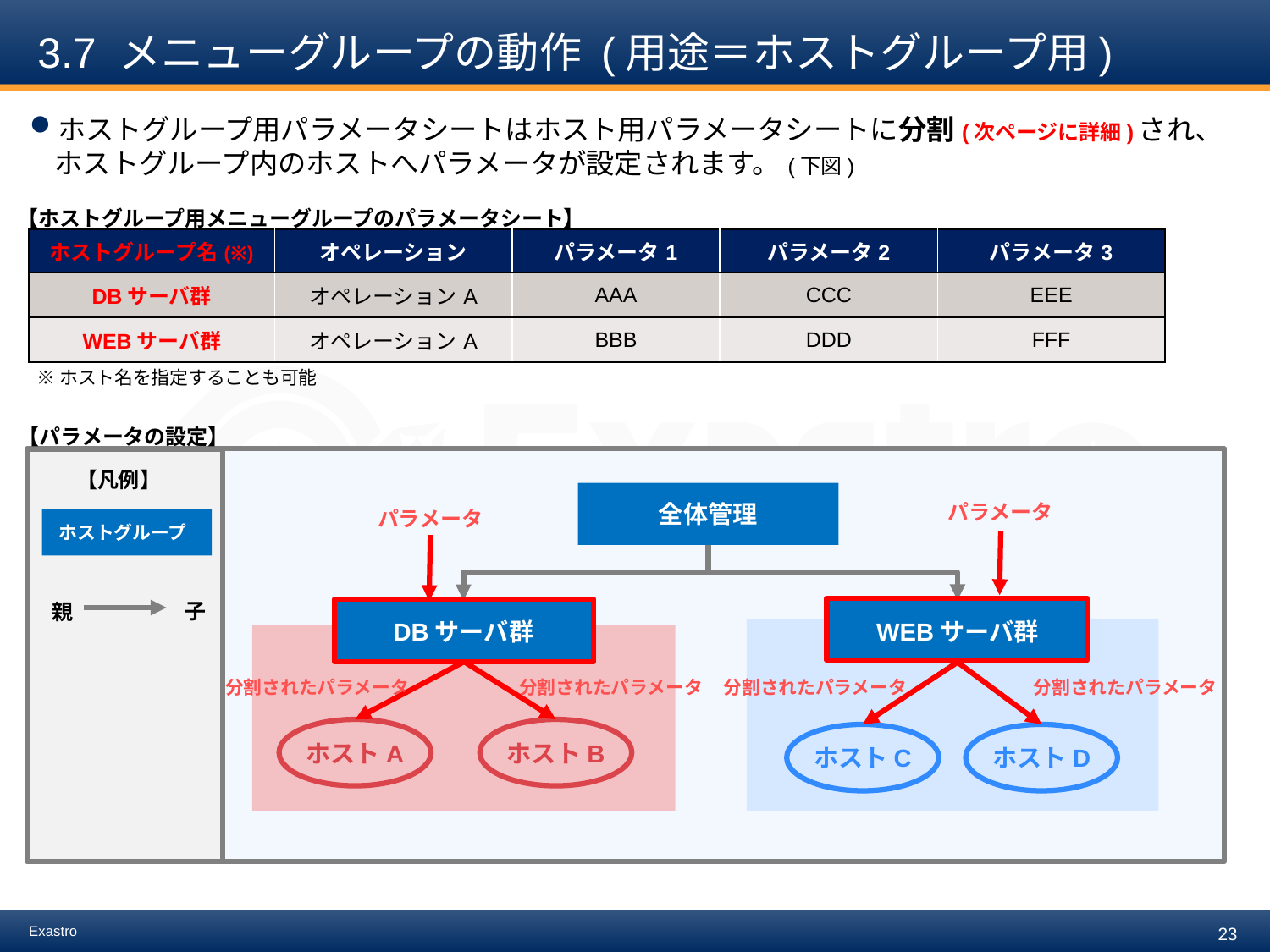

# 3.7 メニューグループの動作 (用途＝ホストグループ用)
ホストグループ用パラメータシートはホスト用パラメータシートに分割(次ページに詳細)され、ホストグループ内のホストへパラメータが設定されます。(下図)
【ホストグループ用メニューグループのパラメータシート】
| ホストグループ名(※) | オペレーション | パラメータ1 | パラメータ2 | パラメータ3 |
| --- | --- | --- | --- | --- |
| DBサーバ群 | オペレーションA | AAA | CCC | EEE |
| WEBサーバ群 | オペレーションA | BBB | DDD | FFF |
※ホスト名を指定することも可能
【パラメータの設定】

【凡例】
全体管理
パラメータ
パラメータ

ホストグループ
子
親

WEBサーバ群
DBサーバ群

分割されたパラメータ
分割されたパラメータ
分割されたパラメータ
分割されたパラメータ
ホストA
ホストB
ホストC
ホストD